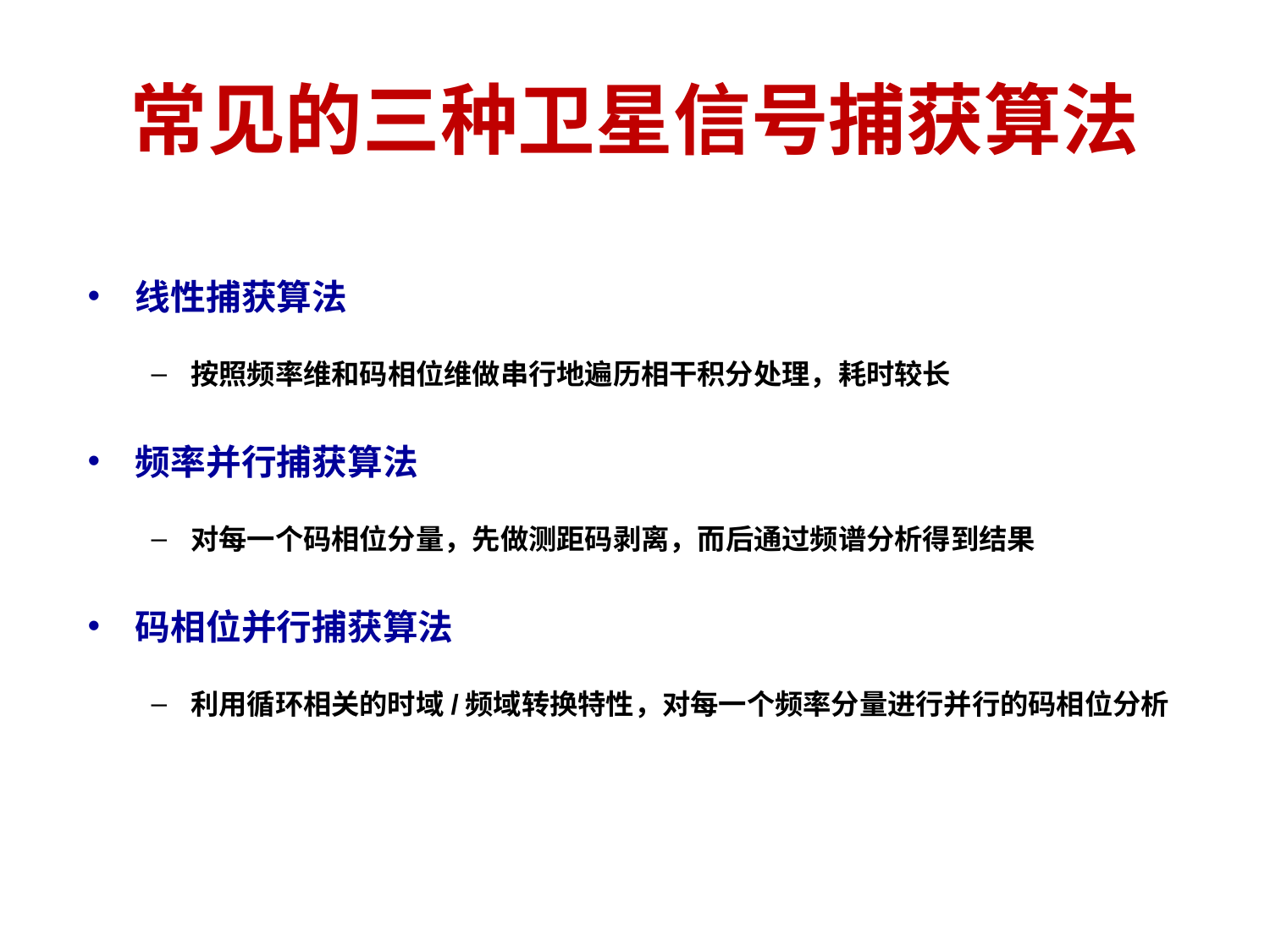

# 常见的三种卫星信号捕获算法
线性捕获算法
按照频率维和码相位维做串行地遍历相干积分处理，耗时较长
频率并行捕获算法
对每一个码相位分量，先做测距码剥离，而后通过频谱分析得到结果
码相位并行捕获算法
利用循环相关的时域/频域转换特性，对每一个频率分量进行并行的码相位分析